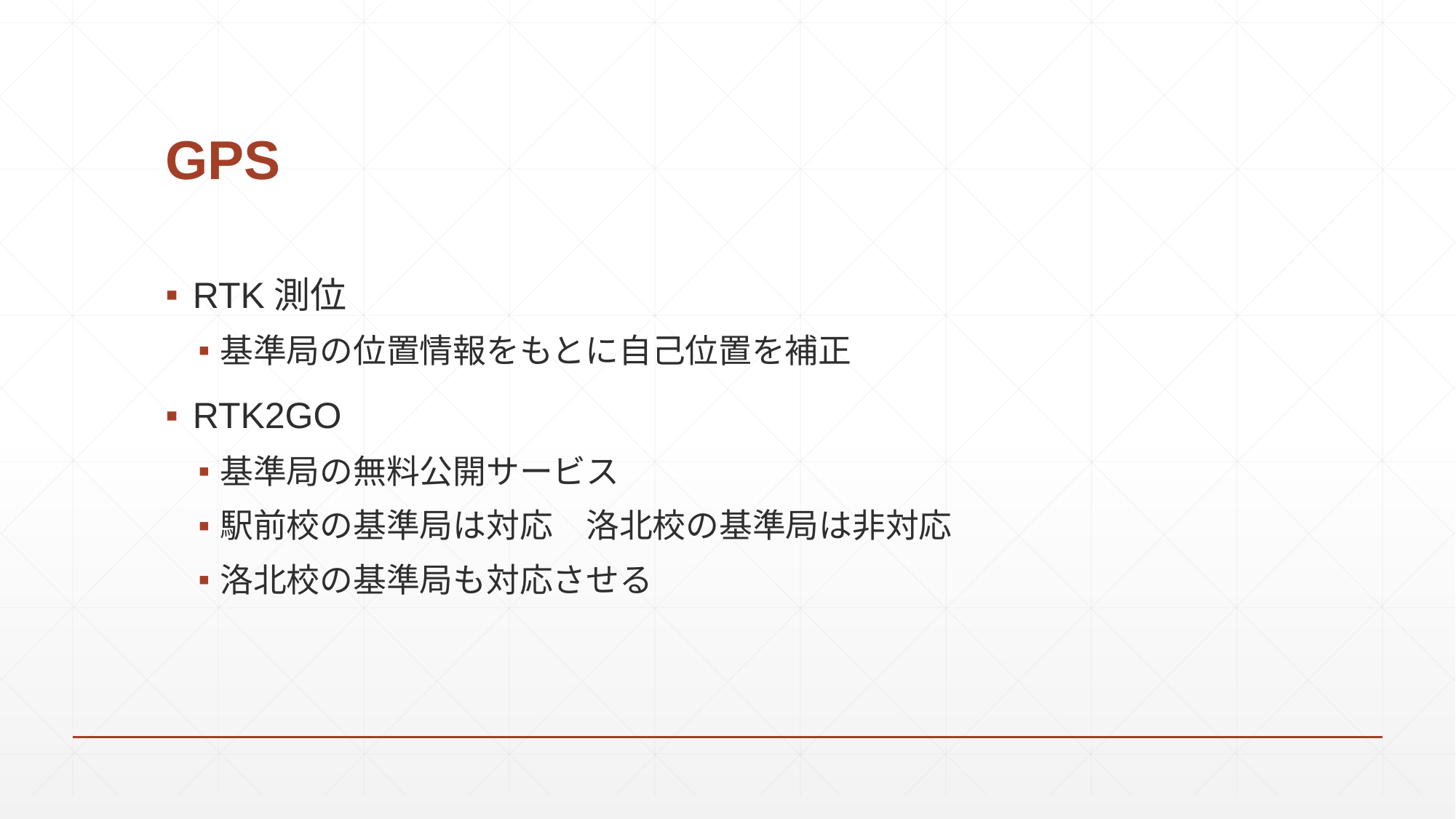

# GPS
RTK測位
基準局の位置情報をもとに自己位置を補正
RTK2GO
基準局の無料公開サービス
駅前校の基準局は対応　洛北校の基準局は非対応
洛北校の基準局も対応させる